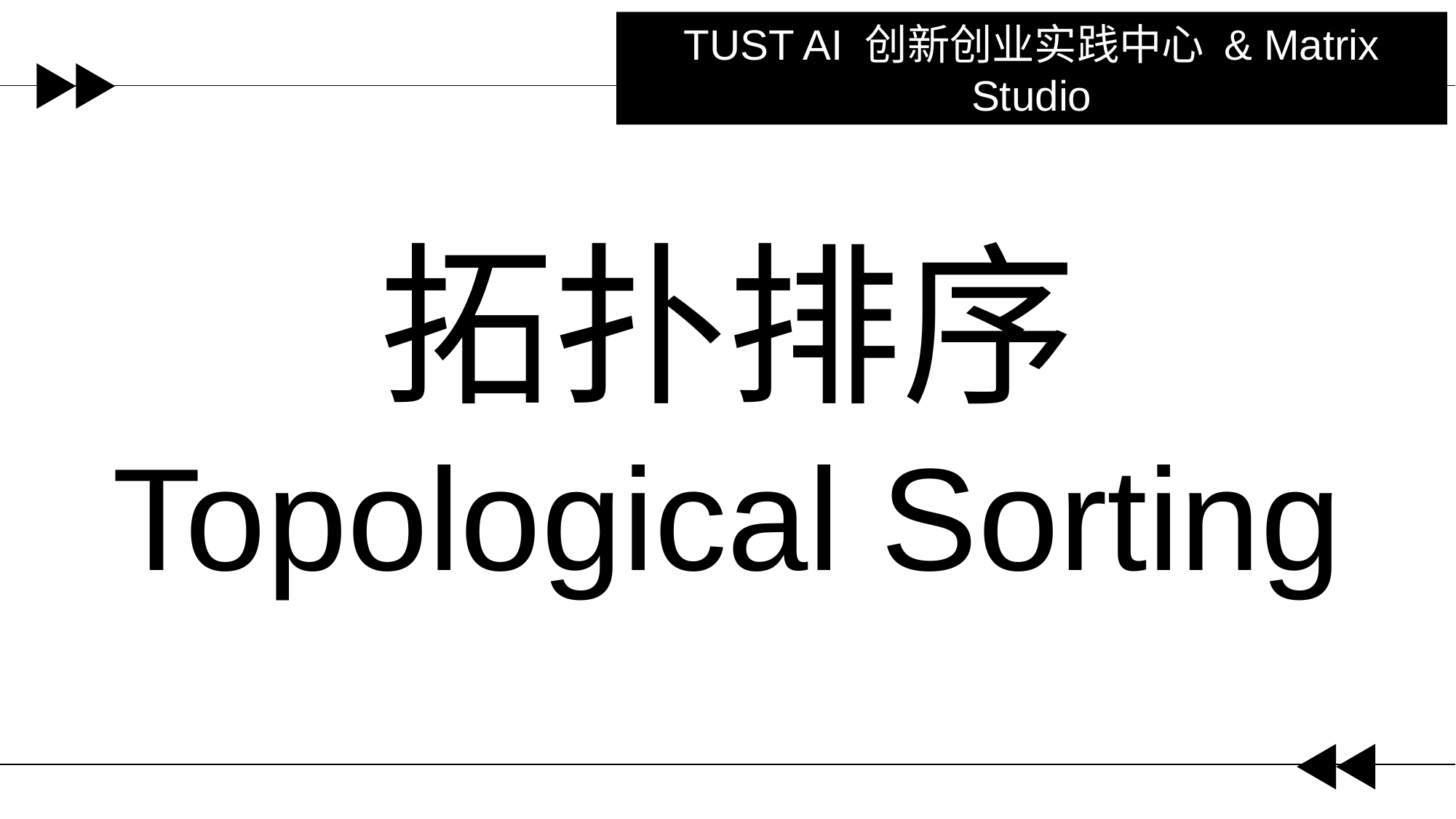

TUST AI 创新创业实践中心 & Matrix Studio

拓扑排序
Topological Sorting